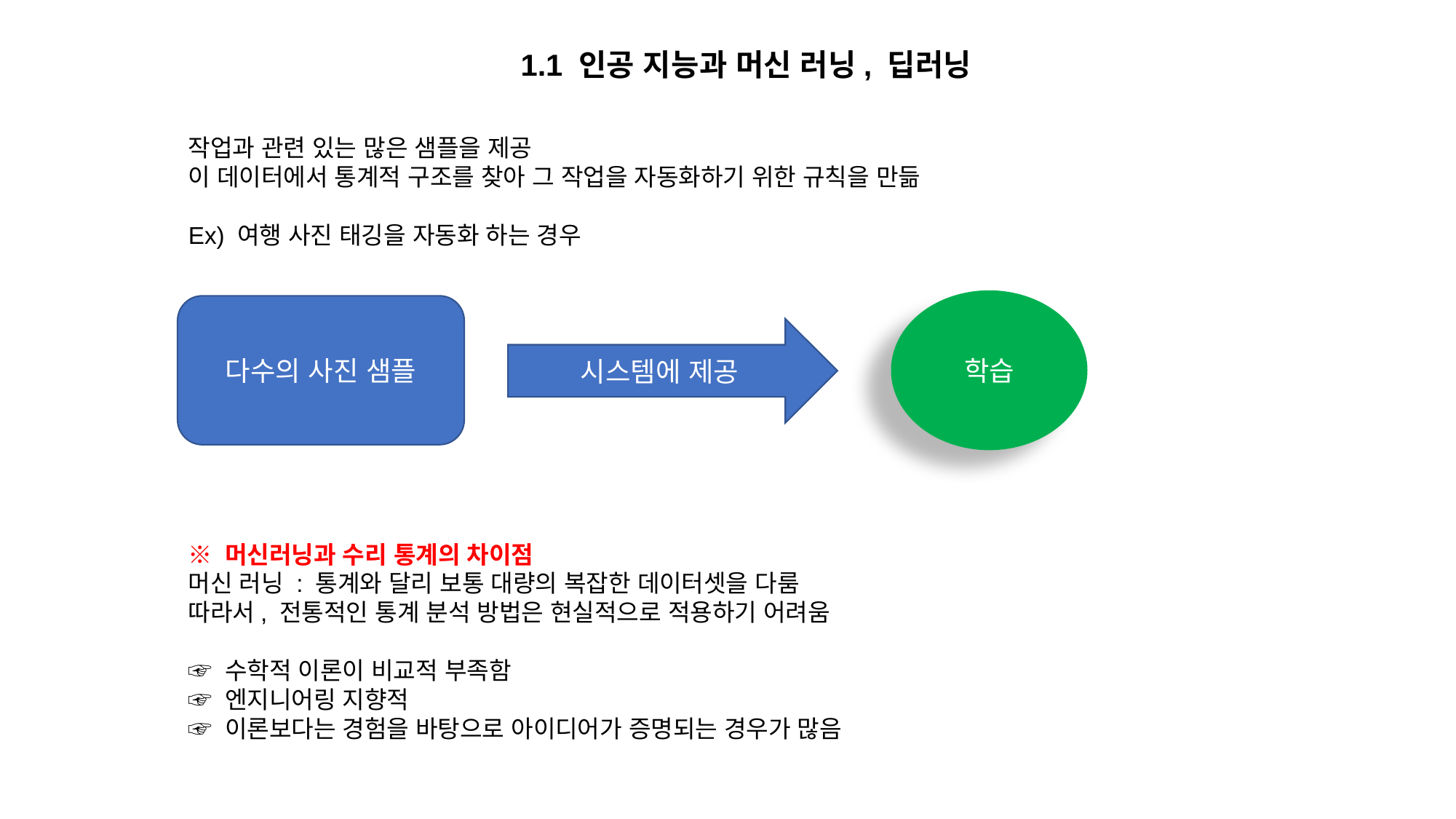

1.1 인공 지능과 머신 러닝, 딥러닝
작업과 관련 있는 많은 샘플을 제공
이 데이터에서 통계적 구조를 찾아 그 작업을 자동화하기 위한 규칙을 만듦

Ex) 여행 사진 태깅을 자동화 하는 경우

※ 머신러닝과 수리 통계의 차이점
머신 러닝 : 통계와 달리 보통 대량의 복잡한 데이터셋을 다룸
따라서, 전통적인 통계 분석 방법은 현실적으로 적용하기 어려움

☞ 수학적 이론이 비교적 부족함
☞ 엔지니어링 지향적
☞ 이론보다는 경험을 바탕으로 아이디어가 증명되는 경우가 많음

학습
다수의 사진 샘플
시스템에 제공